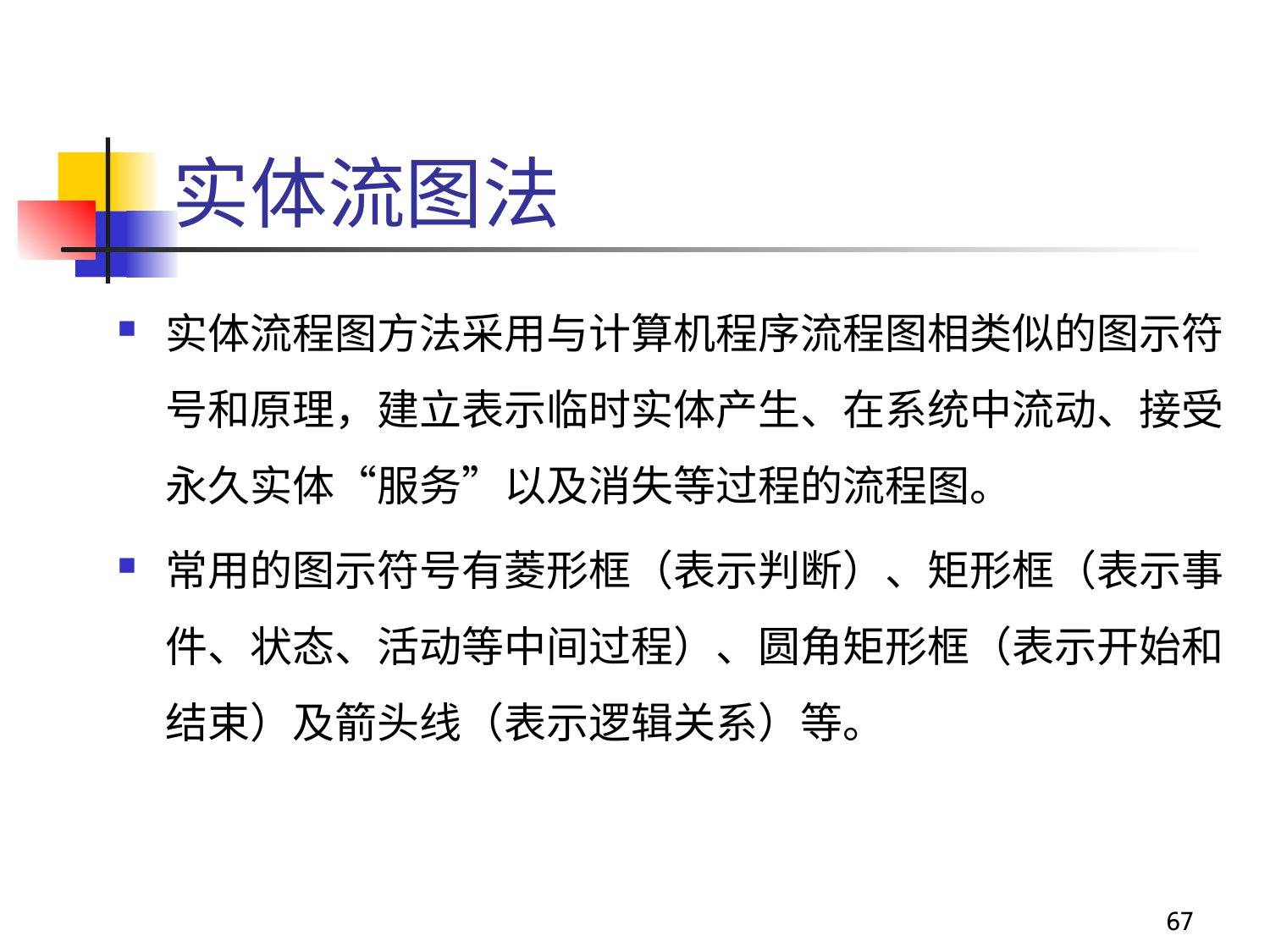

# 实体流图法
实体流程图方法采用与计算机程序流程图相类似的图示符号和原理，建立表示临时实体产生、在系统中流动、接受永久实体“服务”以及消失等过程的流程图。
常用的图示符号有菱形框（表示判断）、矩形框（表示事件、状态、活动等中间过程）、圆角矩形框（表示开始和结束）及箭头线（表示逻辑关系）等。
67